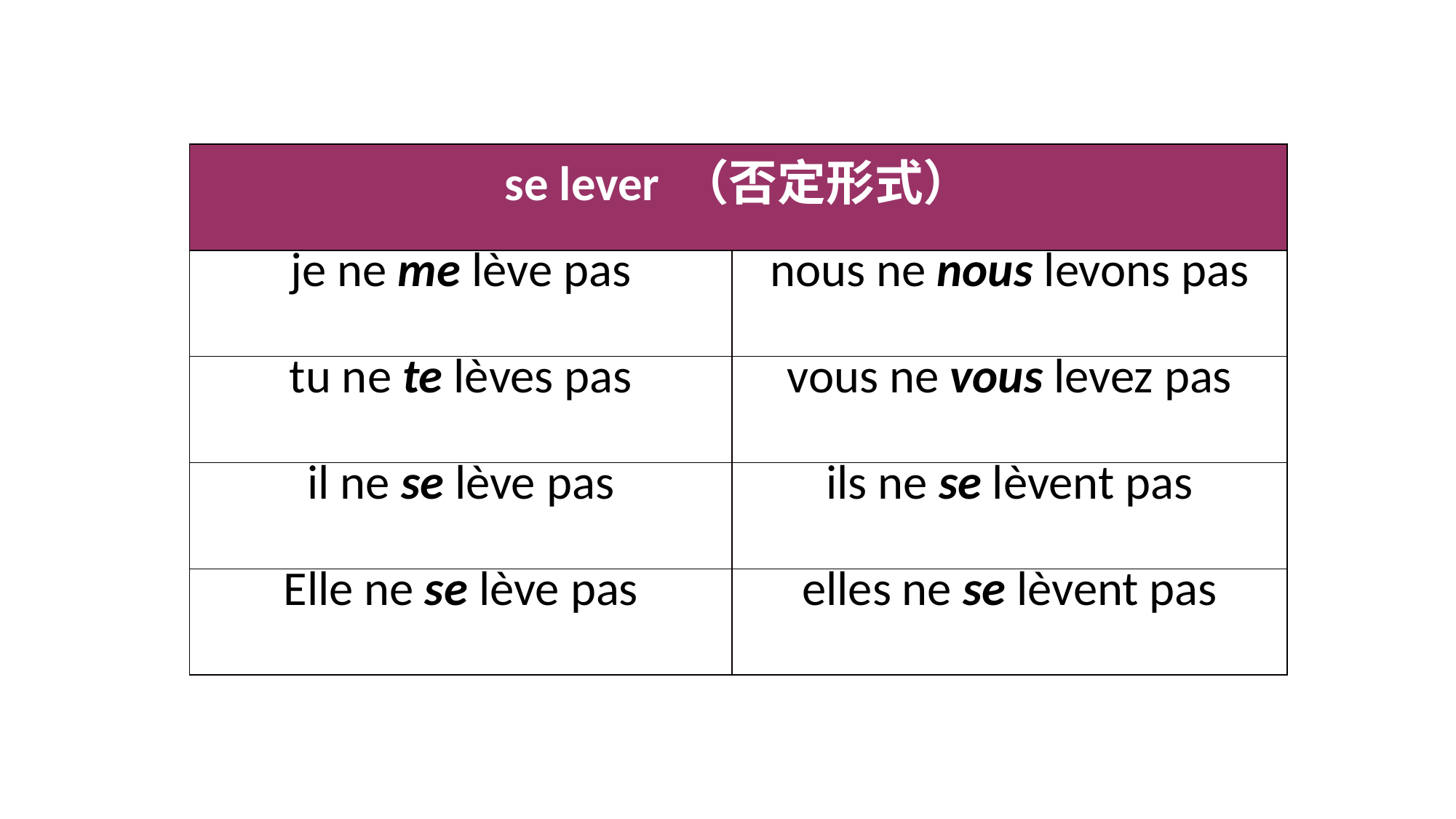

#
| se lever （否定形式） |  |
| --- | --- |
| je ne me lève pas | nous ne nous levons pas |
| tu ne te lèves pas | vous ne vous levez pas |
| il ne se lève pas | ils ne se lèvent pas |
| Elle ne se lève pas | elles ne se lèvent pas |